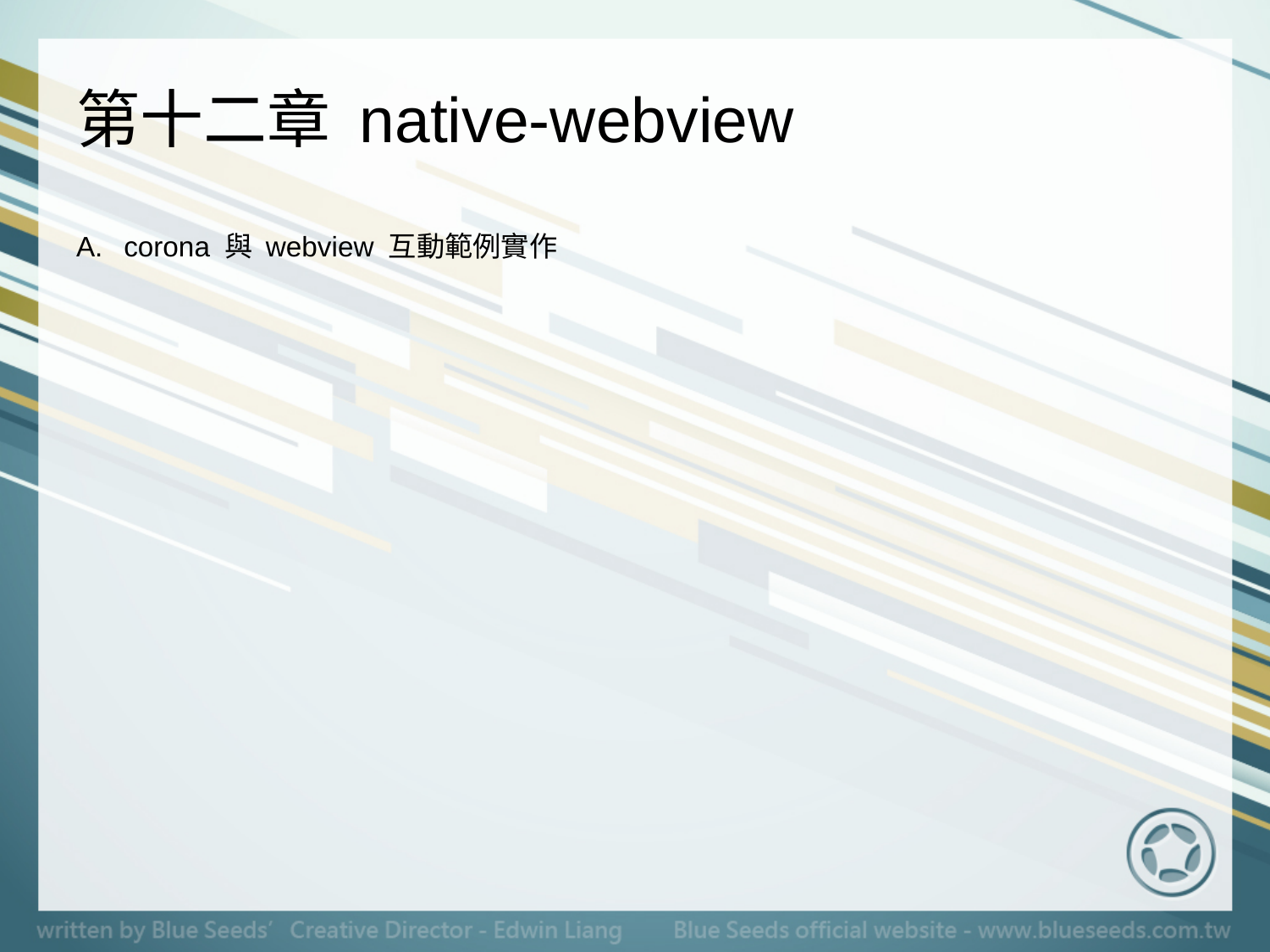

# 第十二章 native-webview
corona 與 webview 互動範例實作